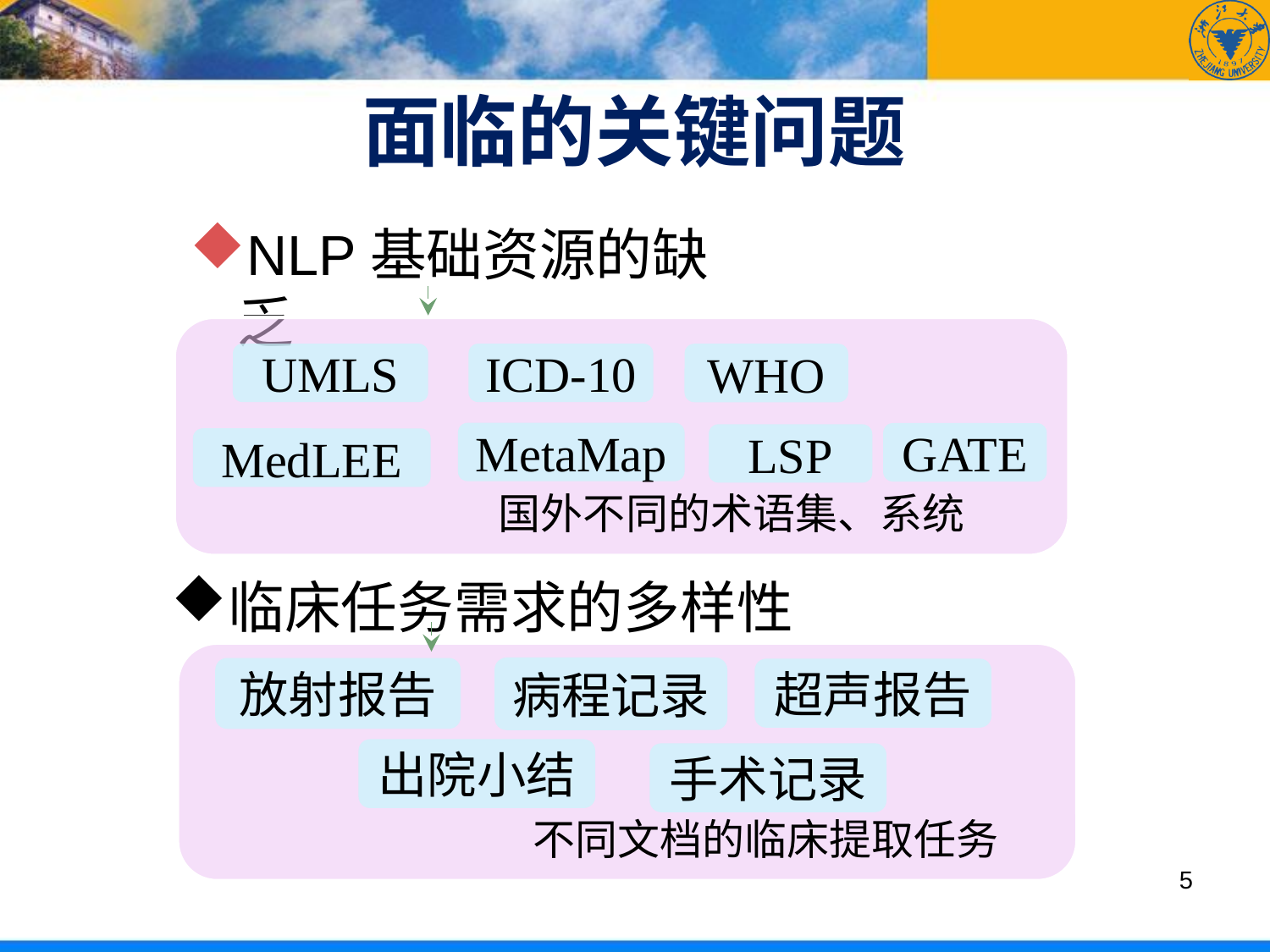

# 面临的关键问题
NLP基础资源的缺乏

                      国外不同的术语集、系统
UMLS
ICD-10
WHO
MetaMap
GATE
LSP
MedLEE
临床任务需求的多样性

                            不同文档的临床提取任务
病程记录
放射报告
超声报告
出院小结
手术记录
5